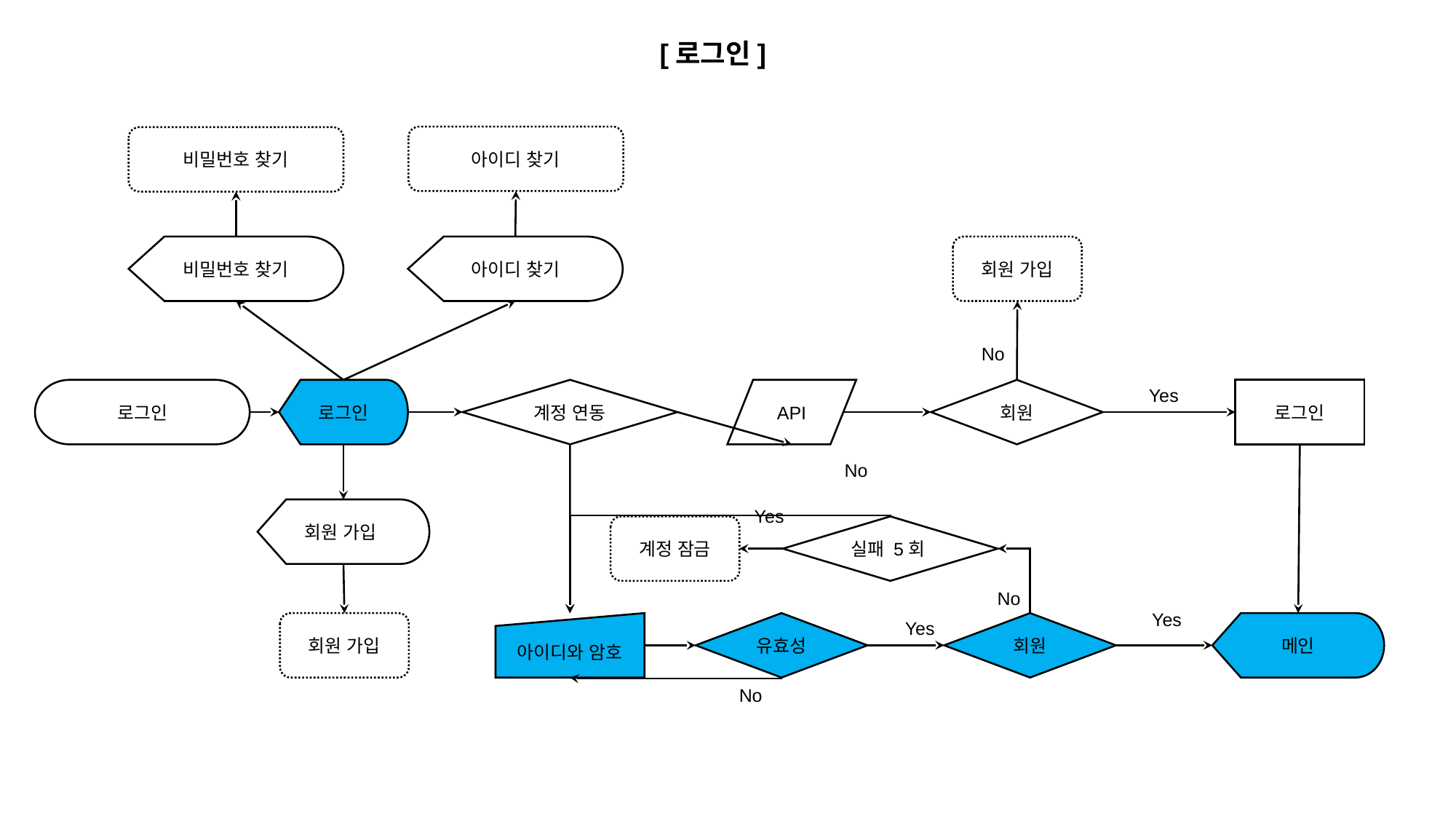

[로그인]
아이디 찾기
비밀번호 찾기
비밀번호 찾기
아이디 찾기
회원 가입
No
Yes
로그인
로그인
계정 연동
API
회원
로그인
No
회원 가입
Yes
계정 잠금
실패 5회
No
Yes
Yes
회원 가입
아이디와 암호
유효성
회원
메인
No